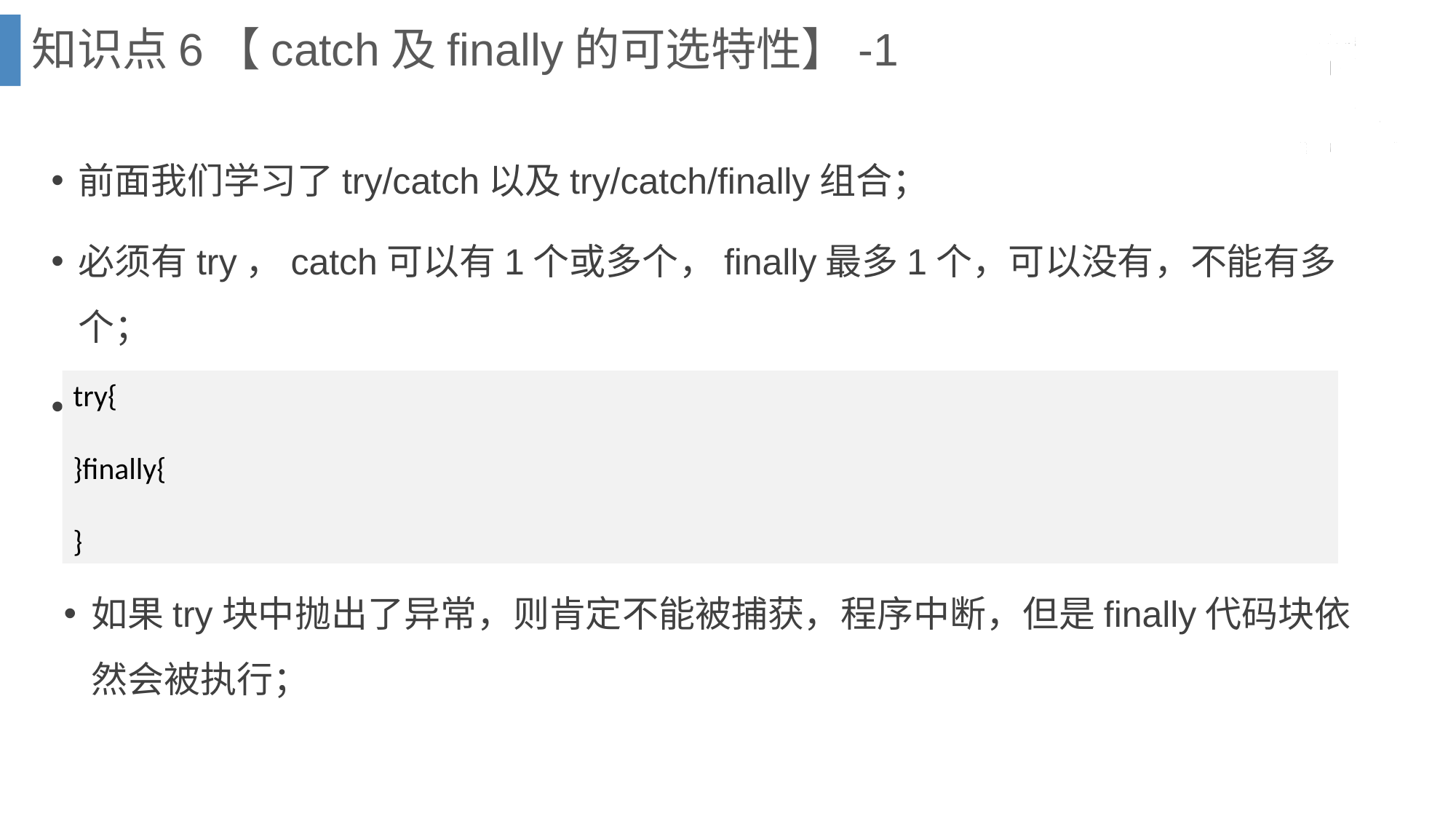

知识点6【catch及finally的可选特性】-1
前面我们学习了try/catch以及try/catch/finally组合；
必须有try，catch可以有1个或多个，finally最多1个，可以没有，不能有多个；
还有另外一种组合：只有try和finally，没有catch
try{

}finally{

}
如果try块中抛出了异常，则肯定不能被捕获，程序中断，但是finally代码块依然会被执行；